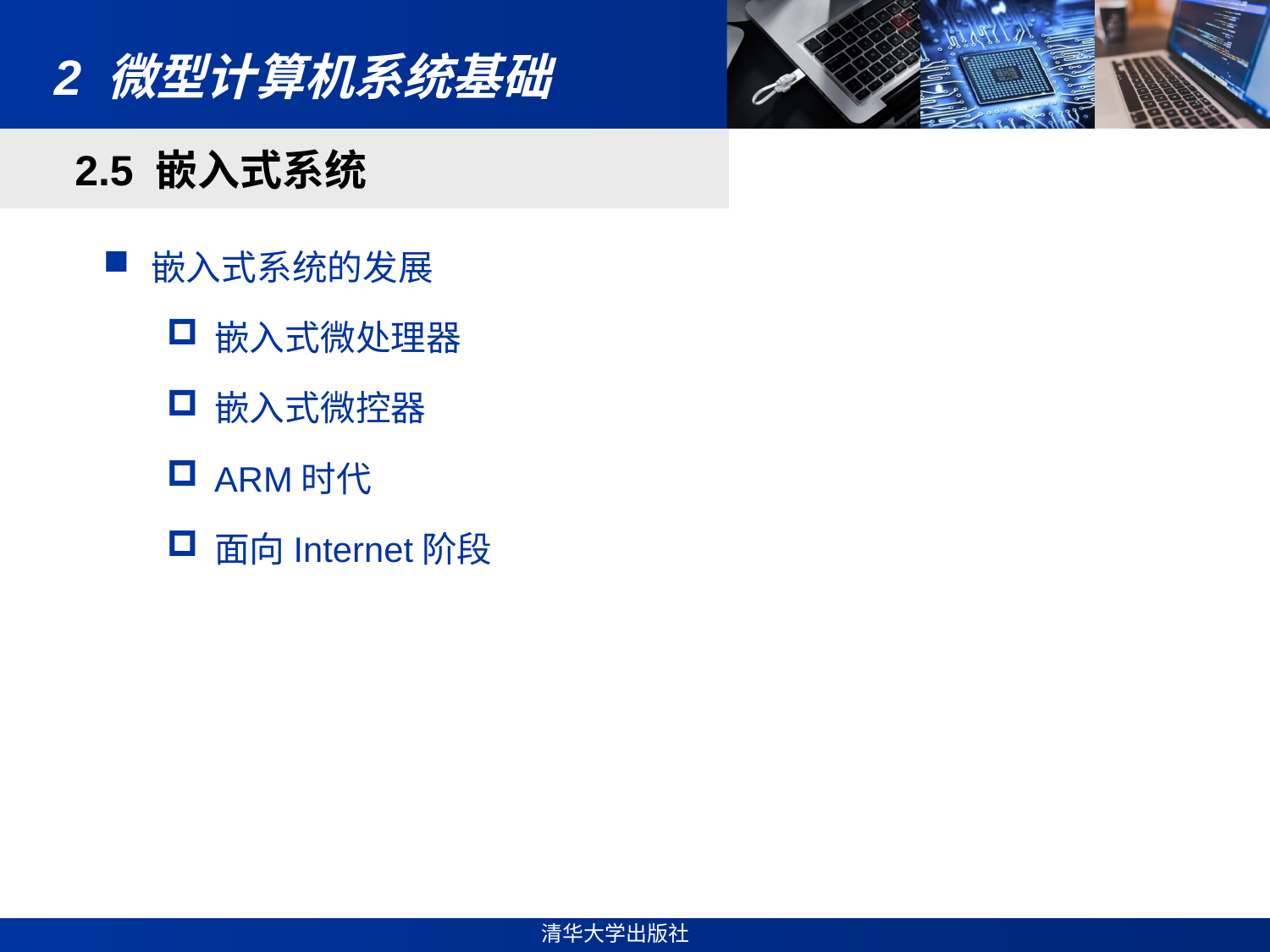

# 2 微型计算机系统基础
2.5 嵌入式系统
嵌入式系统的发展
嵌入式微处理器
嵌入式微控器
ARM时代
面向Internet阶段